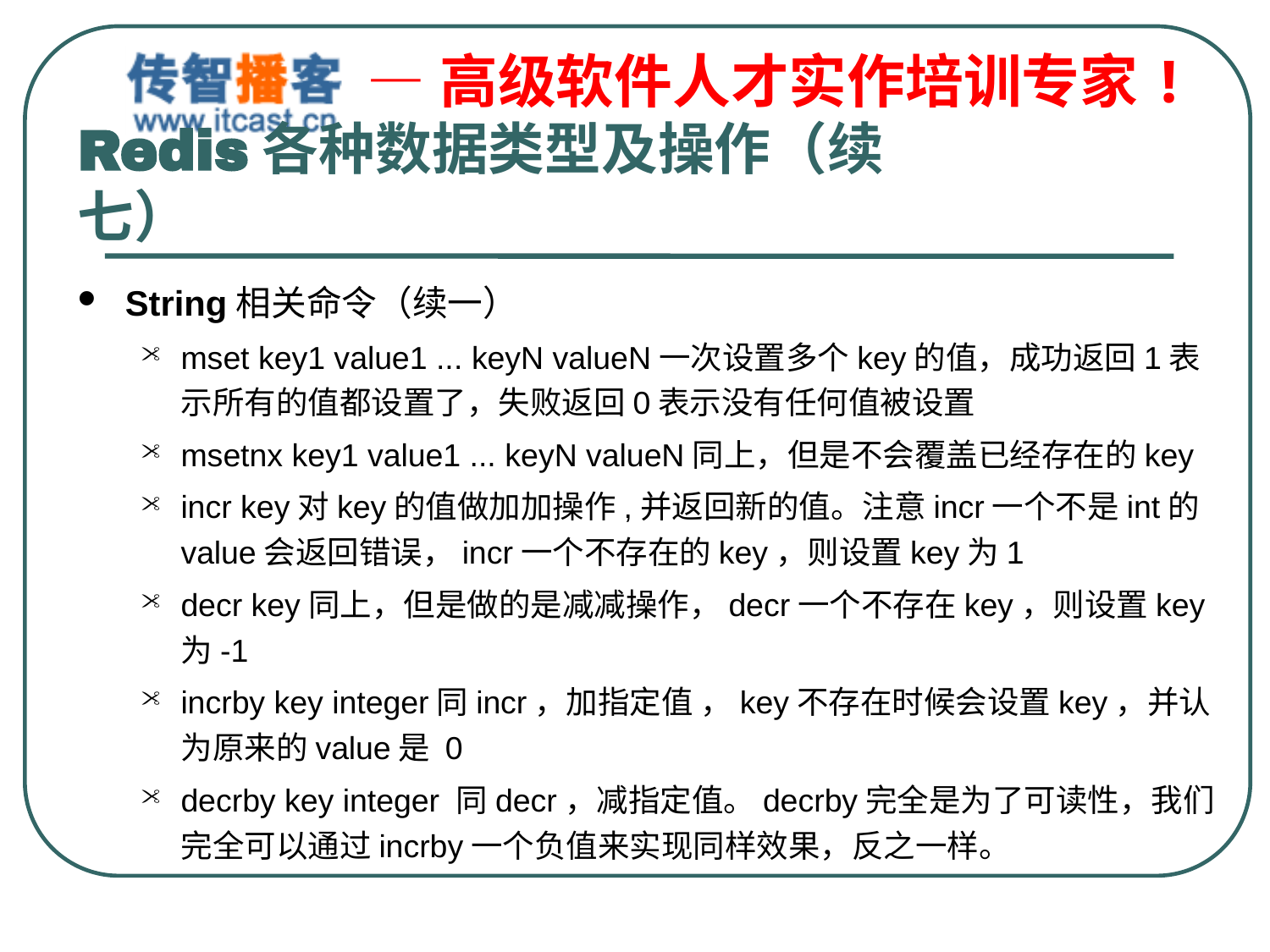

# Redis各种数据类型及操作（续七）
String相关命令（续一）
mset key1 value1 ... keyN valueN一次设置多个key的值，成功返回1表示所有的值都设置了，失败返回0表示没有任何值被设置
msetnx key1 value1 ... keyN valueN同上，但是不会覆盖已经存在的key
incr key对key的值做加加操作,并返回新的值。注意incr一个不是int的value会返回错误，incr一个不存在的key，则设置key为1
decr key同上，但是做的是减减操作，decr一个不存在key，则设置key为-1
incrby key integer同incr，加指定值 ，key不存在时候会设置key，并认为原来的value是 0
decrby key integer 同decr，减指定值。decrby完全是为了可读性，我们完全可以通过incrby一个负值来实现同样效果，反之一样。